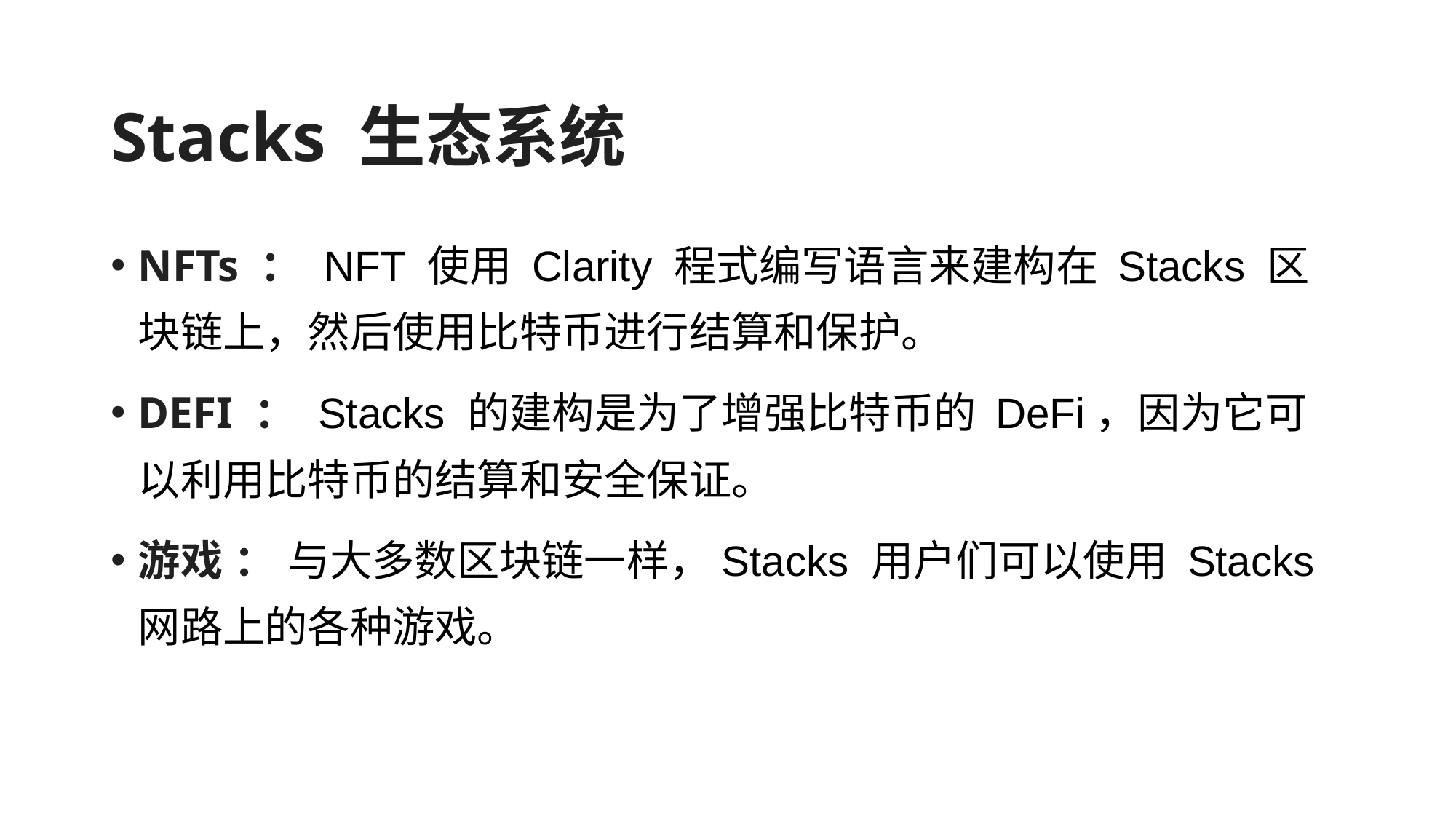

# Stacks 生态系统
NFTs ： NFT 使用 Clarity 程式编写语言来建构在 Stacks 区块链上，然后使用比特币进行结算和保护。
DEFI ： Stacks 的建构是为了增强比特币的 DeFi，因为它可以利用比特币的结算和安全保证。
游戏 ： 与大多数区块链一样，Stacks 用户们可以使用 Stacks 网路上的各种游戏。